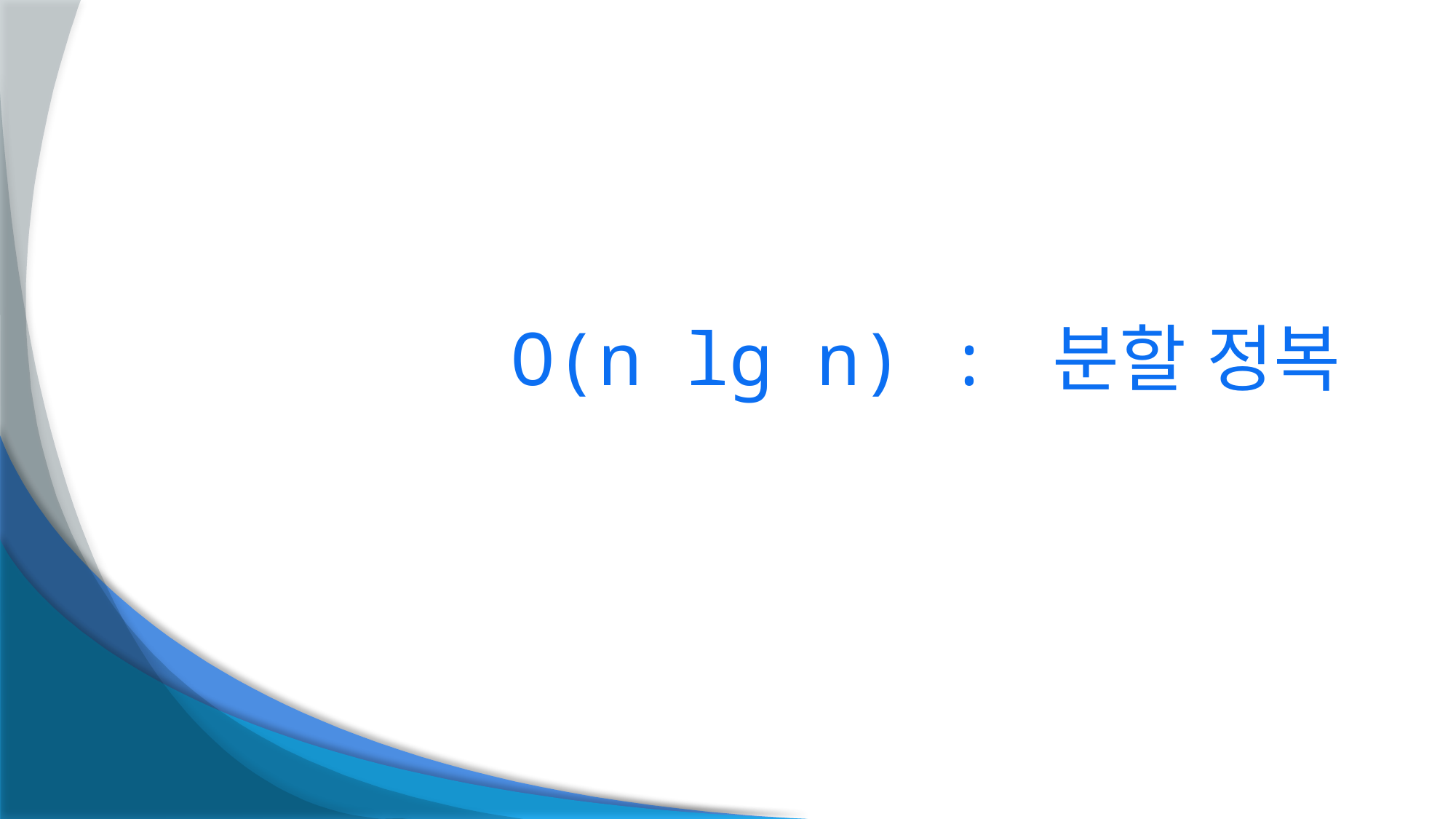

# O(n lg n) : 분할 정복